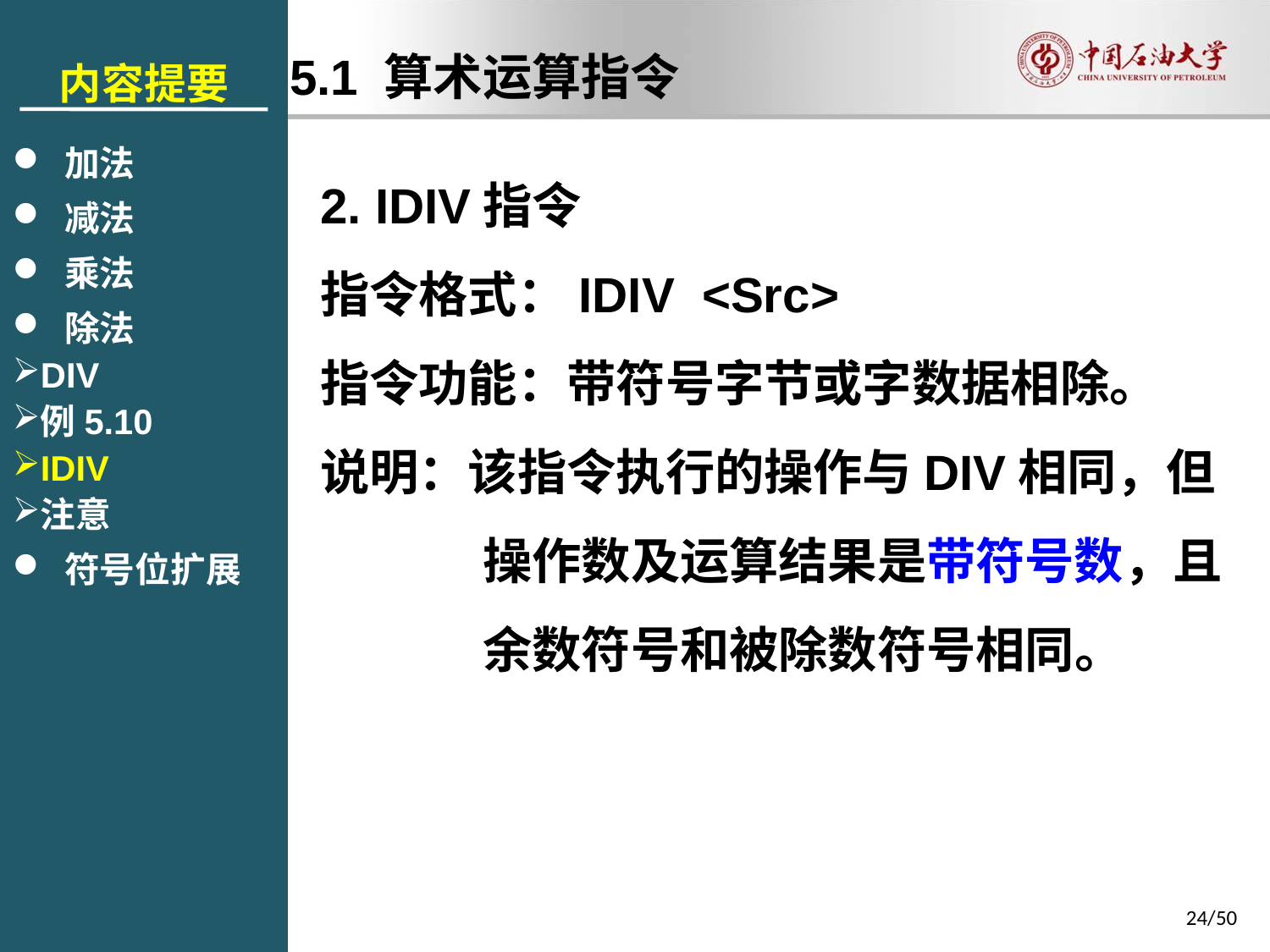

内容提要
 加法
 减法
 乘法
 除法
DIV
例5.10
IDIV
注意
 符号位扩展
5.1 算术运算指令
2. IDIV指令
指令格式：IDIV  <Src>
指令功能：带符号字节或字数据相除。
说明：该指令执行的操作与DIV相同，但操作数及运算结果是带符号数，且余数符号和被除数符号相同。
24/50